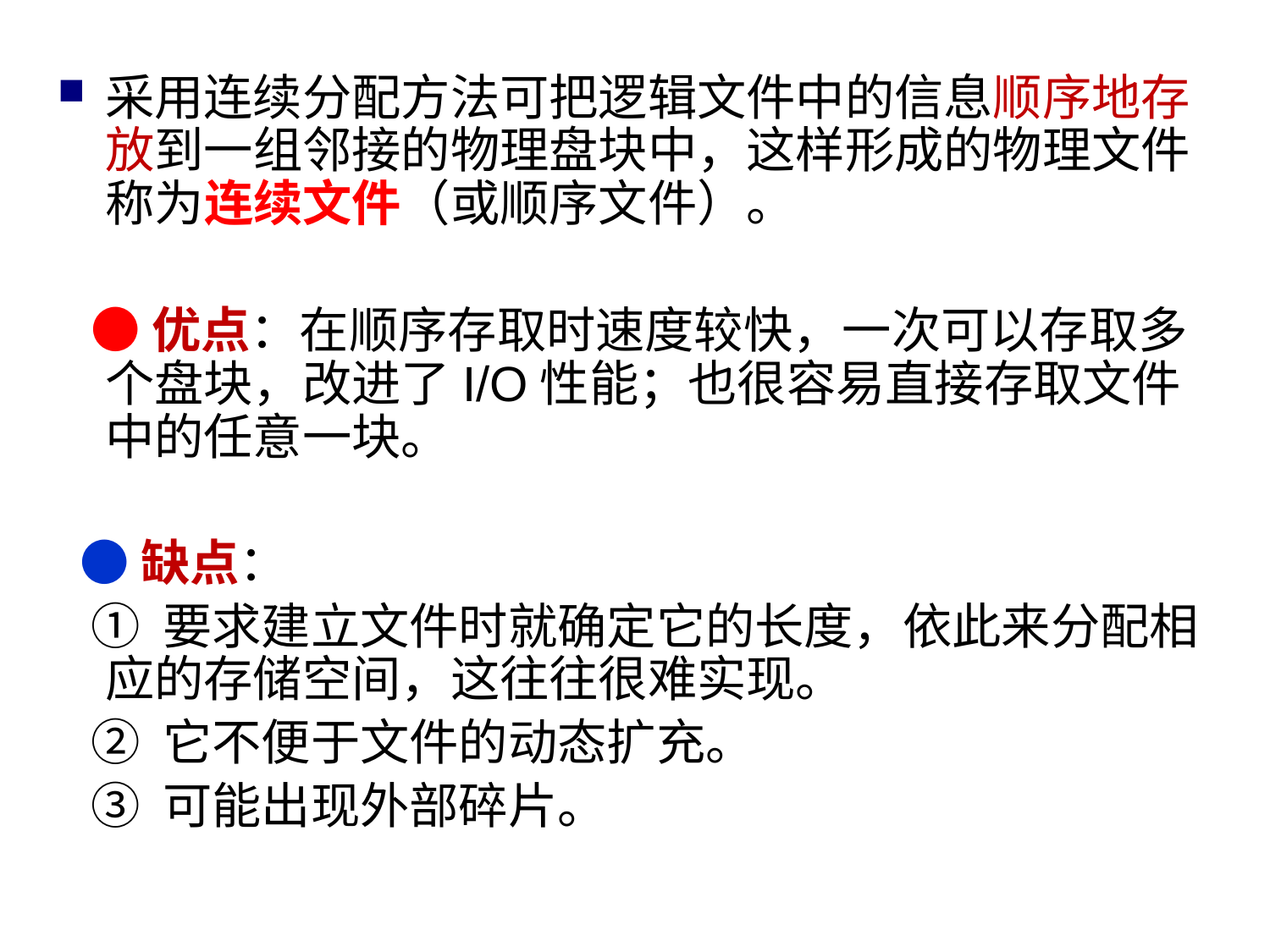

采用连续分配方法可把逻辑文件中的信息顺序地存放到一组邻接的物理盘块中，这样形成的物理文件称为连续文件（或顺序文件）。

   ●优点：在顺序存取时速度较快，一次可以存取多个盘块，改进了I/O性能；也很容易直接存取文件中的任意一块。

  ●缺点：
   ① 要求建立文件时就确定它的长度，依此来分配相应的存储空间，这往往很难实现。
   ② 它不便于文件的动态扩充。
   ③ 可能出现外部碎片。